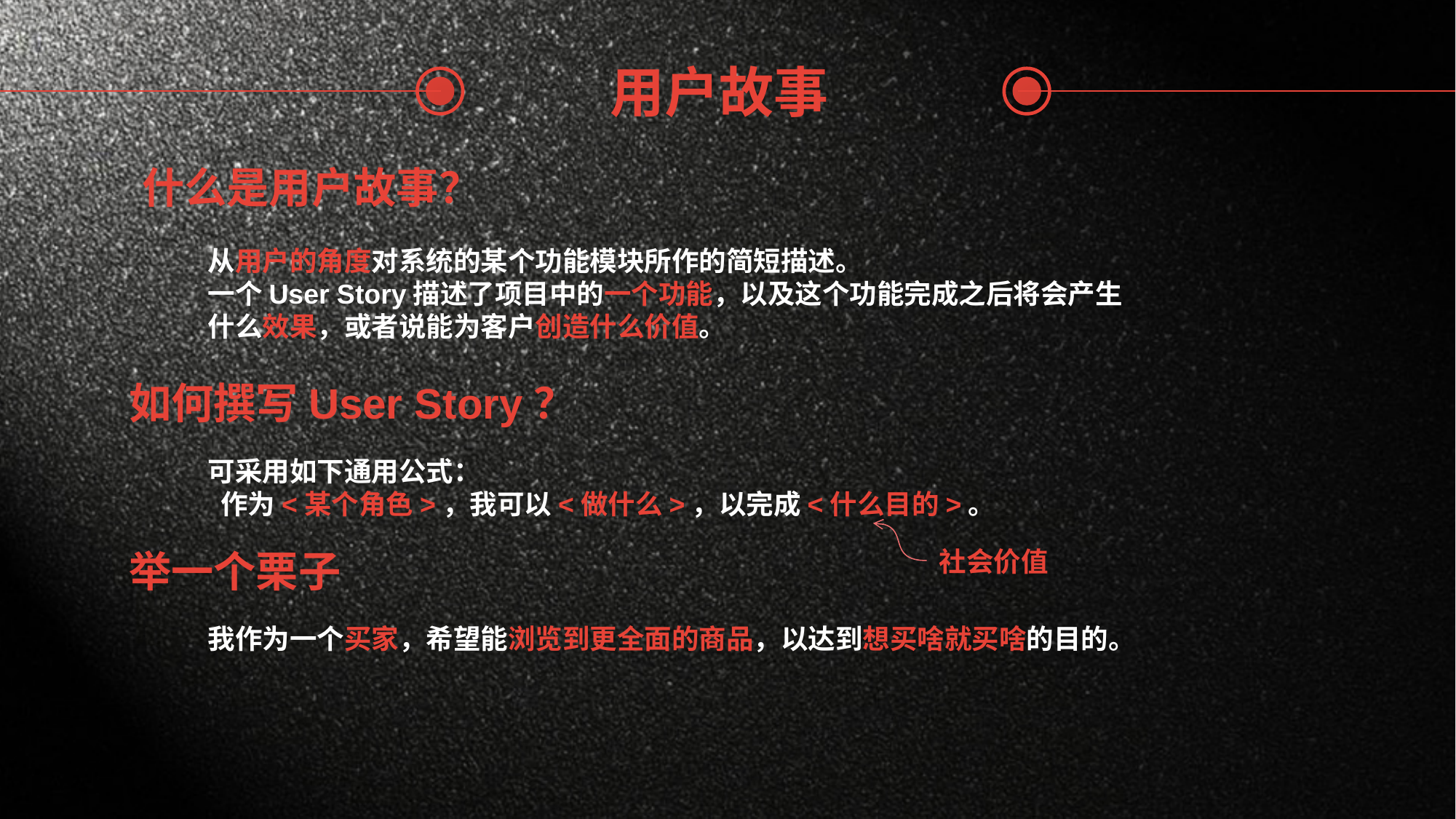

用户故事

什么是用户故事？
从用户的角度对系统的某个功能模块所作的简短描述。
一个User Story描述了项目中的一个功能，以及这个功能完成之后将会产生什么效果，或者说能为客户创造什么价值。
如何撰写User Story？
可采用如下通用公式：
 作为<某个角色>，我可以<做什么>，以完成<什么目的>。
举一个栗子
 社会价值
我作为一个买家，希望能浏览到更全面的商品，以达到想买啥就买啥的目的。